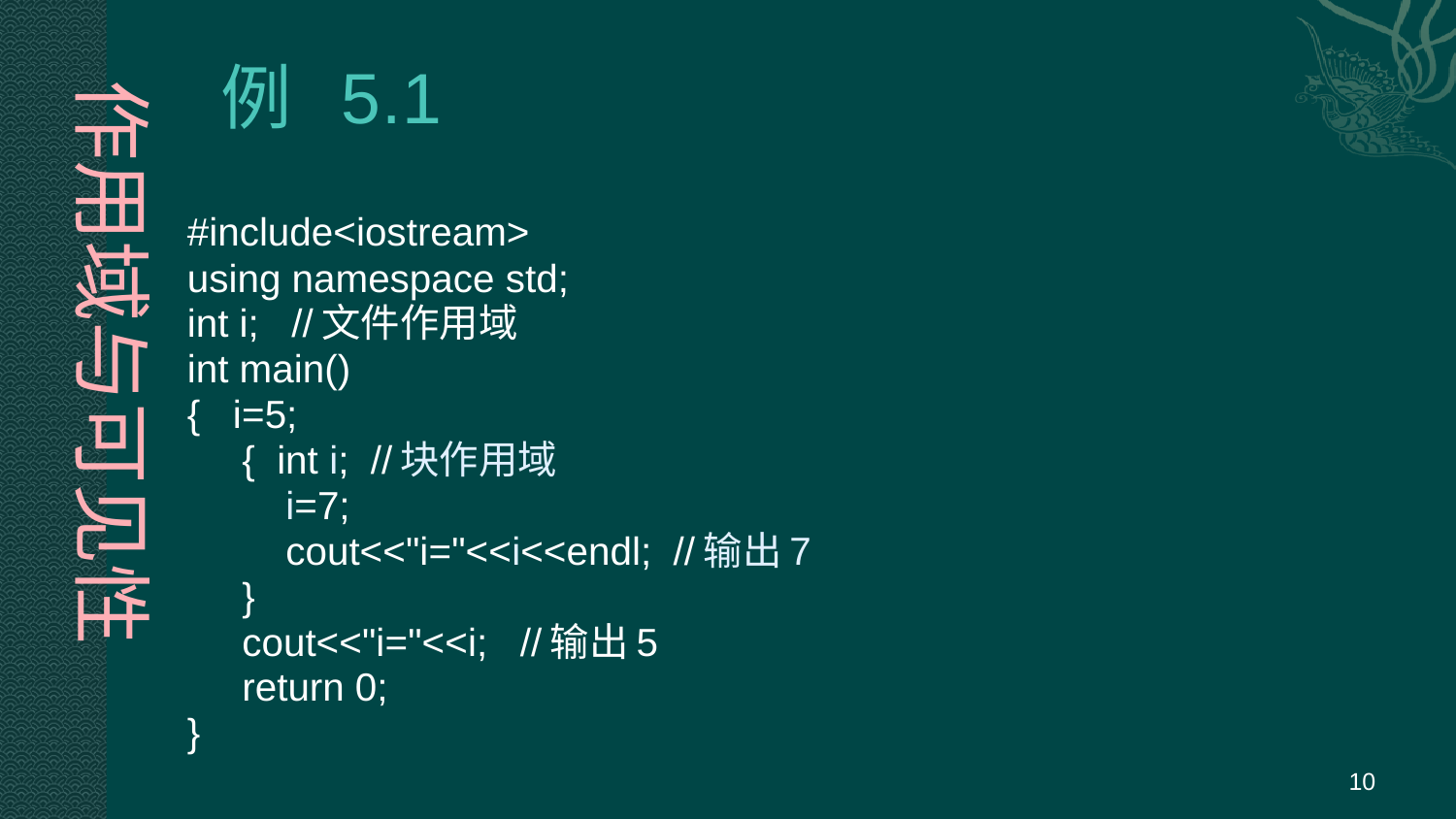

# 例  5.1
作用域与可见性
#include<iostream>
using namespace std;
int i;   //文件作用域
int main()
{   i=5;
     {  int i;  //块作用域
         i=7;
         cout<<"i="<<i<<endl;  //输出7
     }
     cout<<"i="<<i;   //输出5
     return 0;
}
10